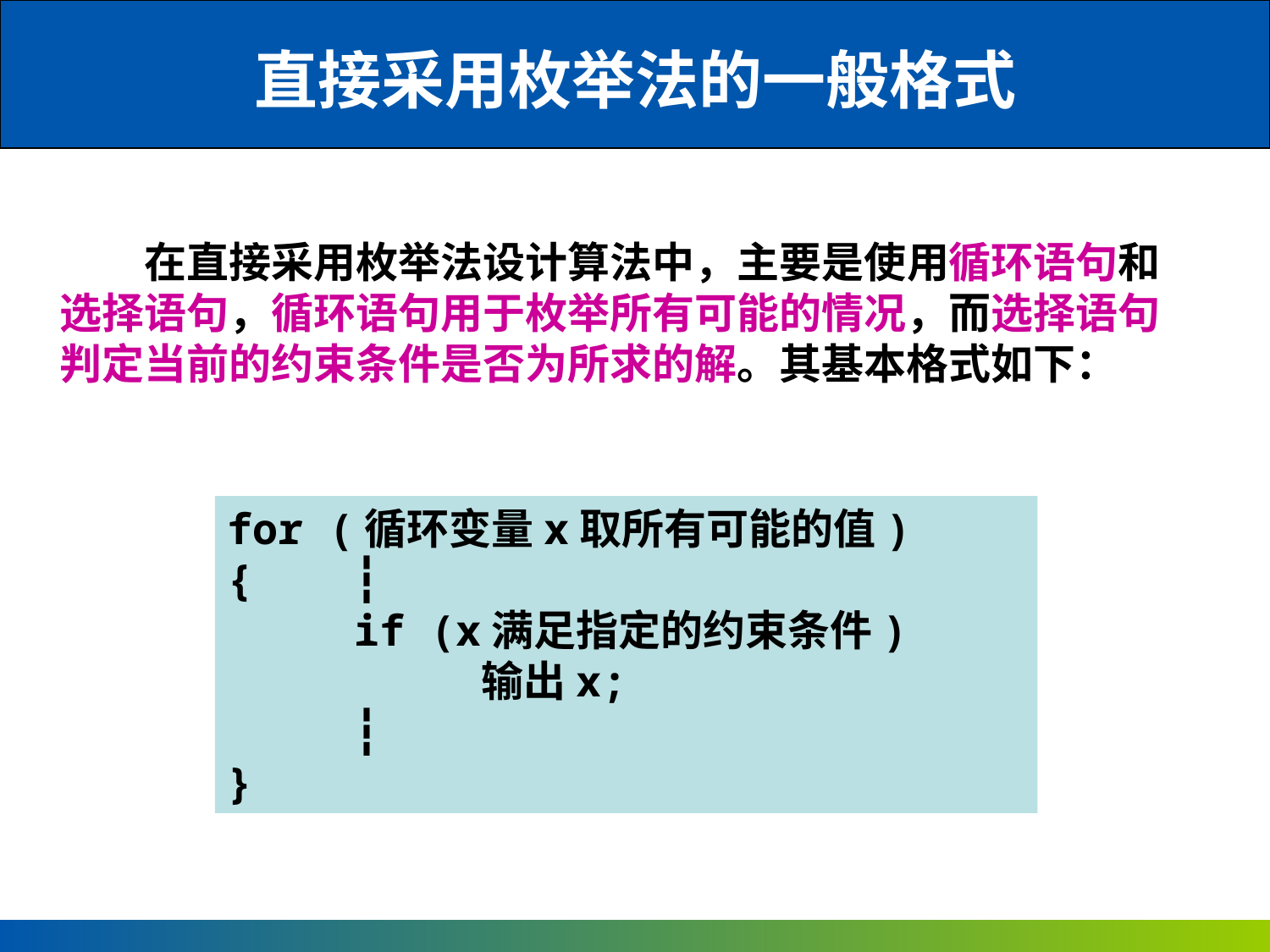

直接采用枚举法的一般格式
　　在直接采用枚举法设计算法中，主要是使用循环语句和选择语句，循环语句用于枚举所有可能的情况，而选择语句判定当前的约束条件是否为所求的解。其基本格式如下：
for (循环变量x取所有可能的值)
{	┇
	if (x满足指定的约束条件)
		输出x;
	┇
}